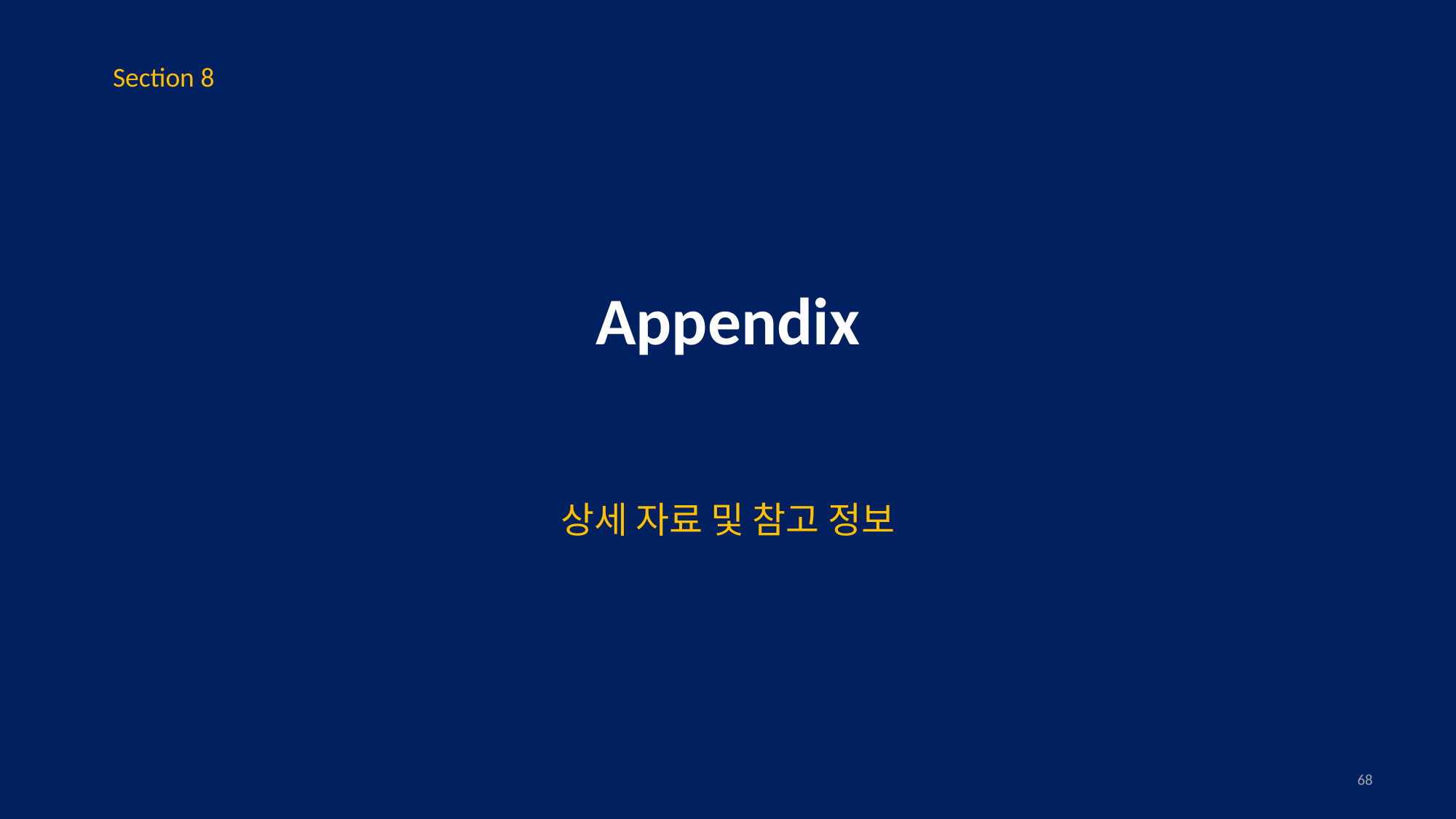

Section 8
Appendix
상세 자료 및 참고 정보
68